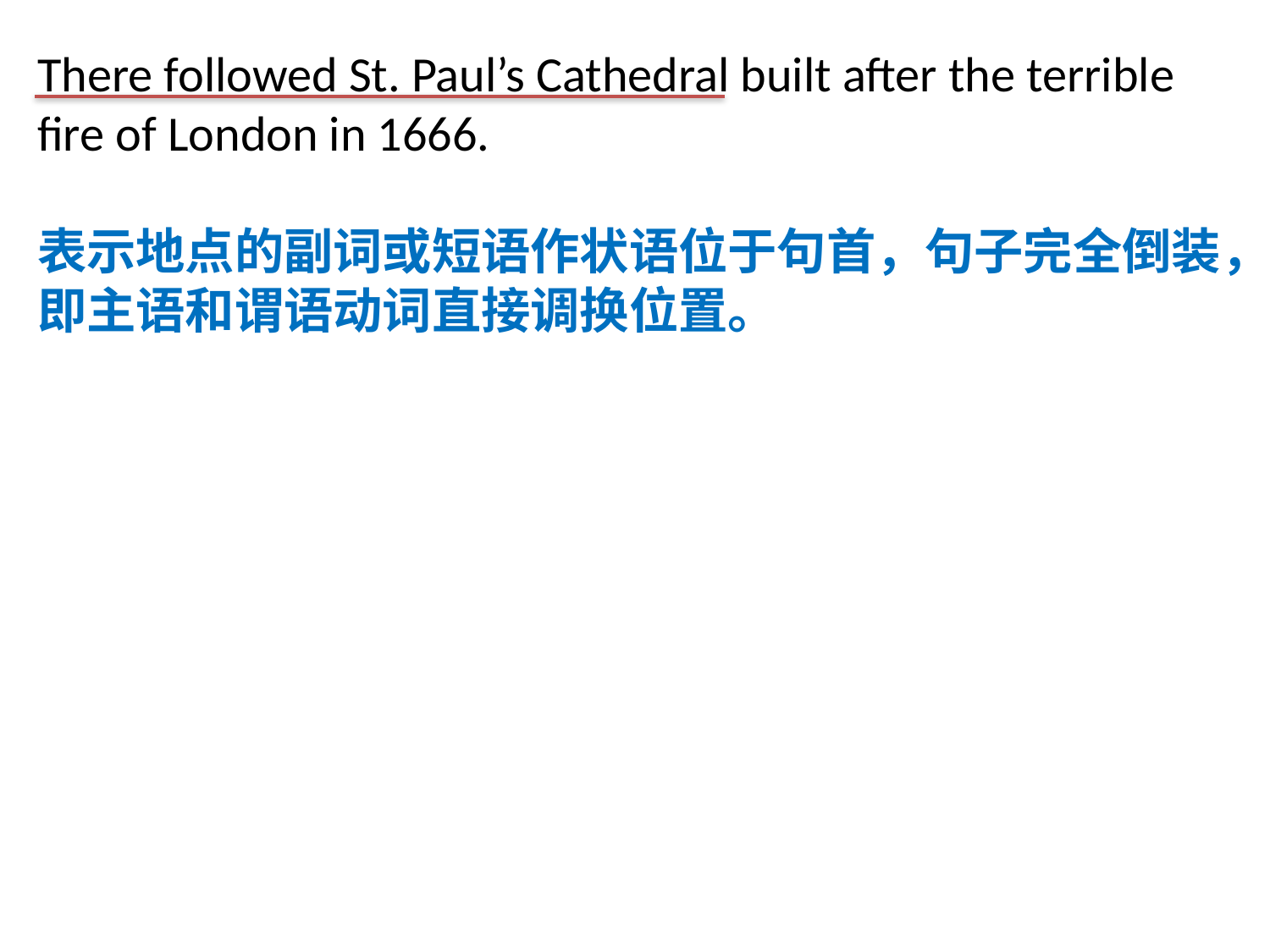

There followed St. Paul’s Cathedral built after the terrible fire of London in 1666.

表示地点的副词或短语作状语位于句首，句子完全倒装，即主语和谓语动词直接调换位置。